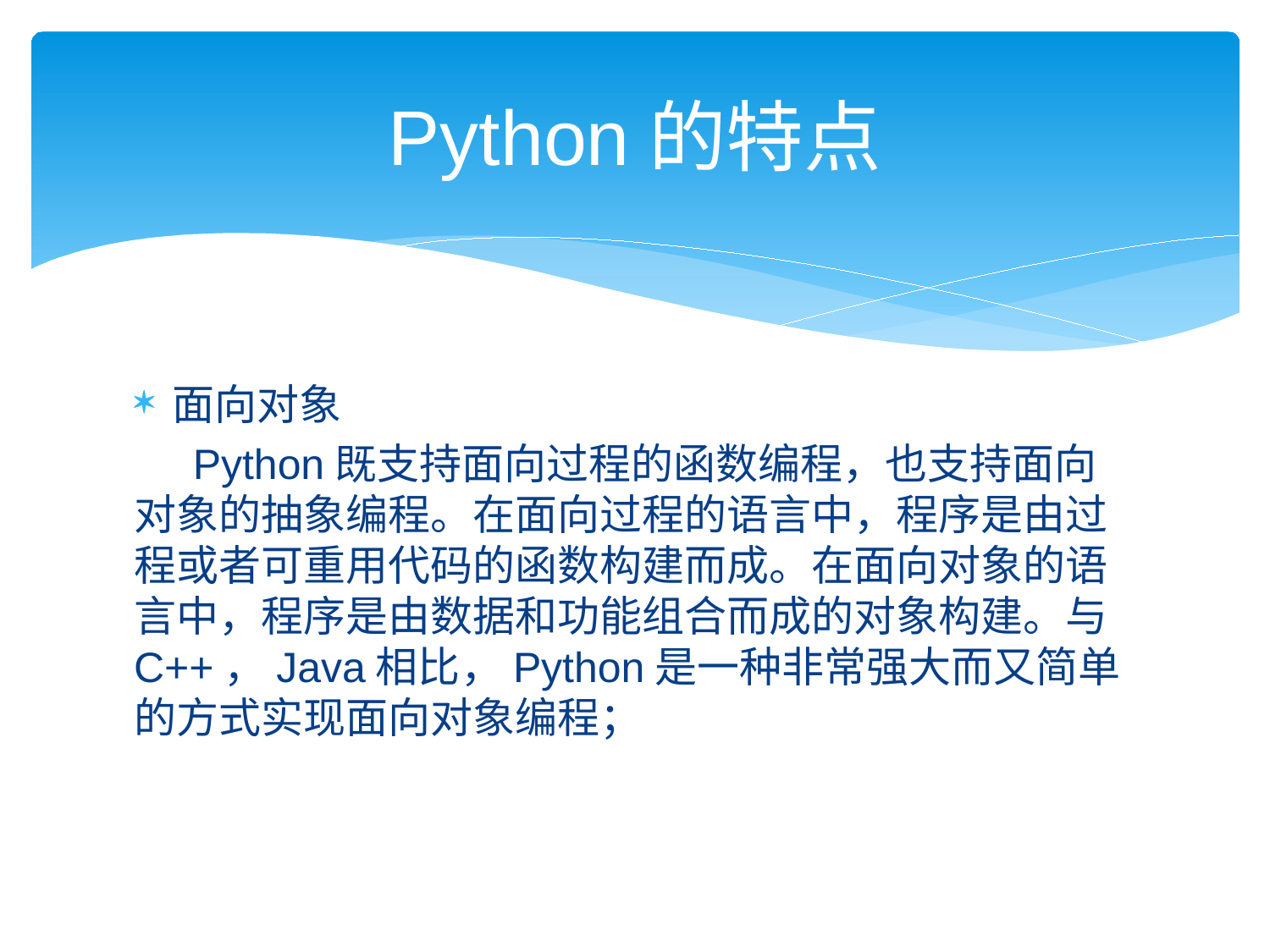

# Python的特点
面向对象
     Python既支持面向过程的函数编程，也支持面向对象的抽象编程。在面向过程的语言中，程序是由过程或者可重用代码的函数构建而成。在面向对象的语言中，程序是由数据和功能组合而成的对象构建。与C++，Java相比，Python是一种非常强大而又简单的方式实现面向对象编程；